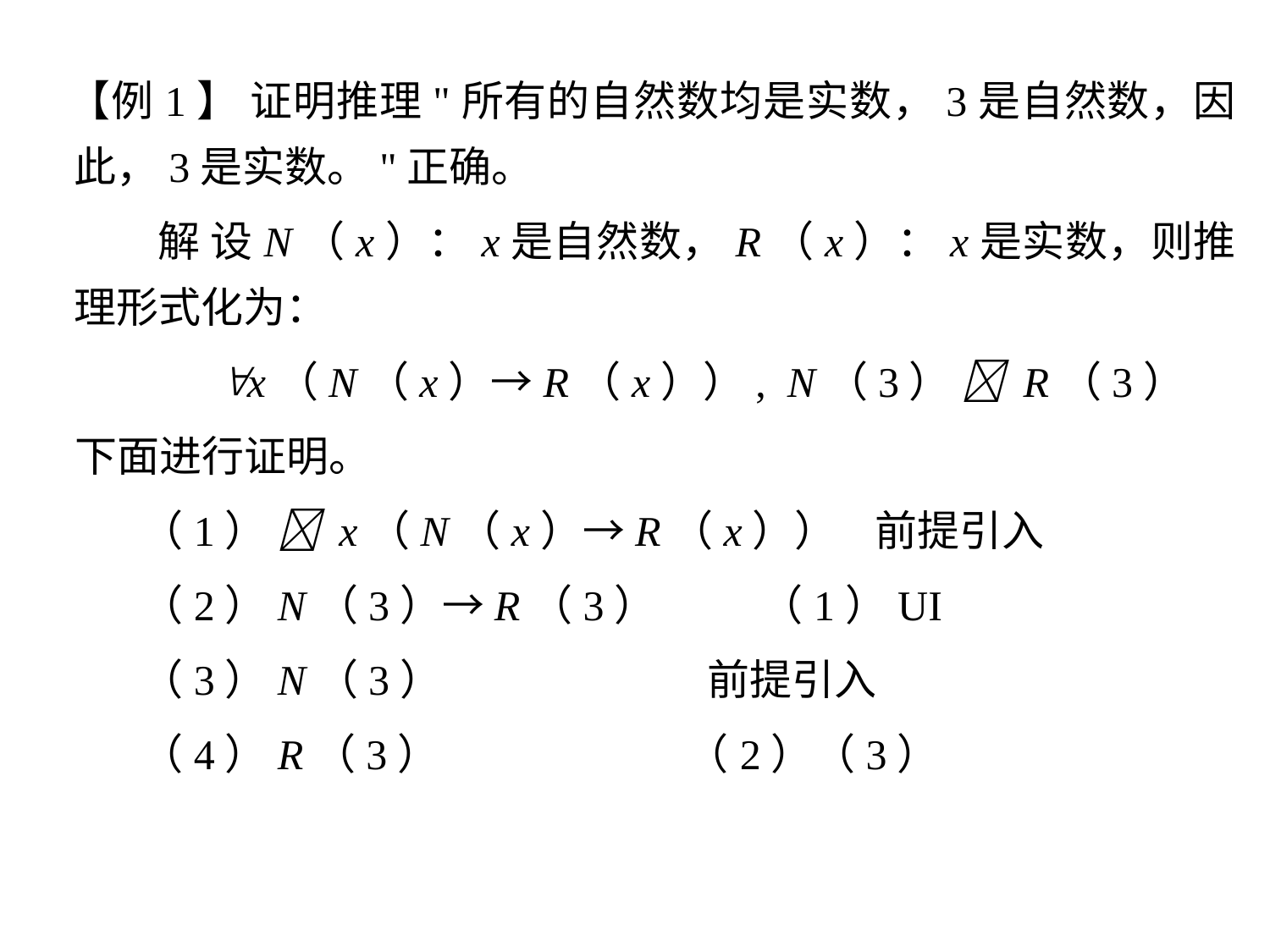

【例1】 证明推理"所有的自然数均是实数，3是自然数，因此，3是实数。"正确。
            解 设N（x）：x是自然数，R（x）：x是实数，则推理形式化为：
                  ∀x（N（x）→R（x））,  N（3） ⇒ R（3）
    下面进行证明。
           （1） ∀ x（N（x）→R（x））    前提引入
           （2）N（3）→R（3）           （1）UI
           （3）N（3）                            前提引入
           （4）R（3）                          （2）（3）